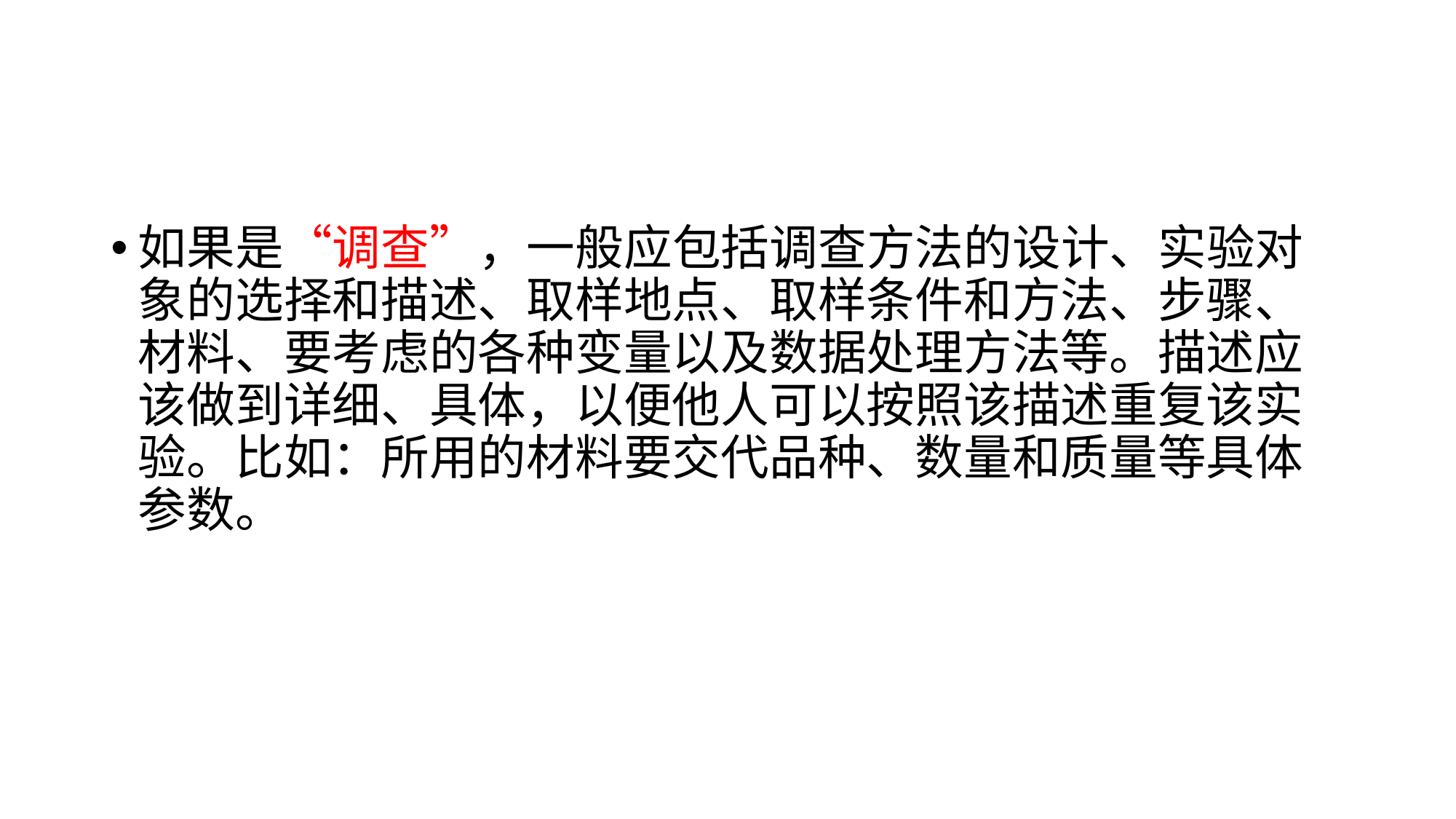

#
如果是“调查”，一般应包括调查方法的设计、实验对象的选择和描述、取样地点、取样条件和方法、步骤、材料、要考虑的各种变量以及数据处理方法等。描述应该做到详细、具体，以便他人可以按照该描述重复该实验。比如：所用的材料要交代品种、数量和质量等具体参数。